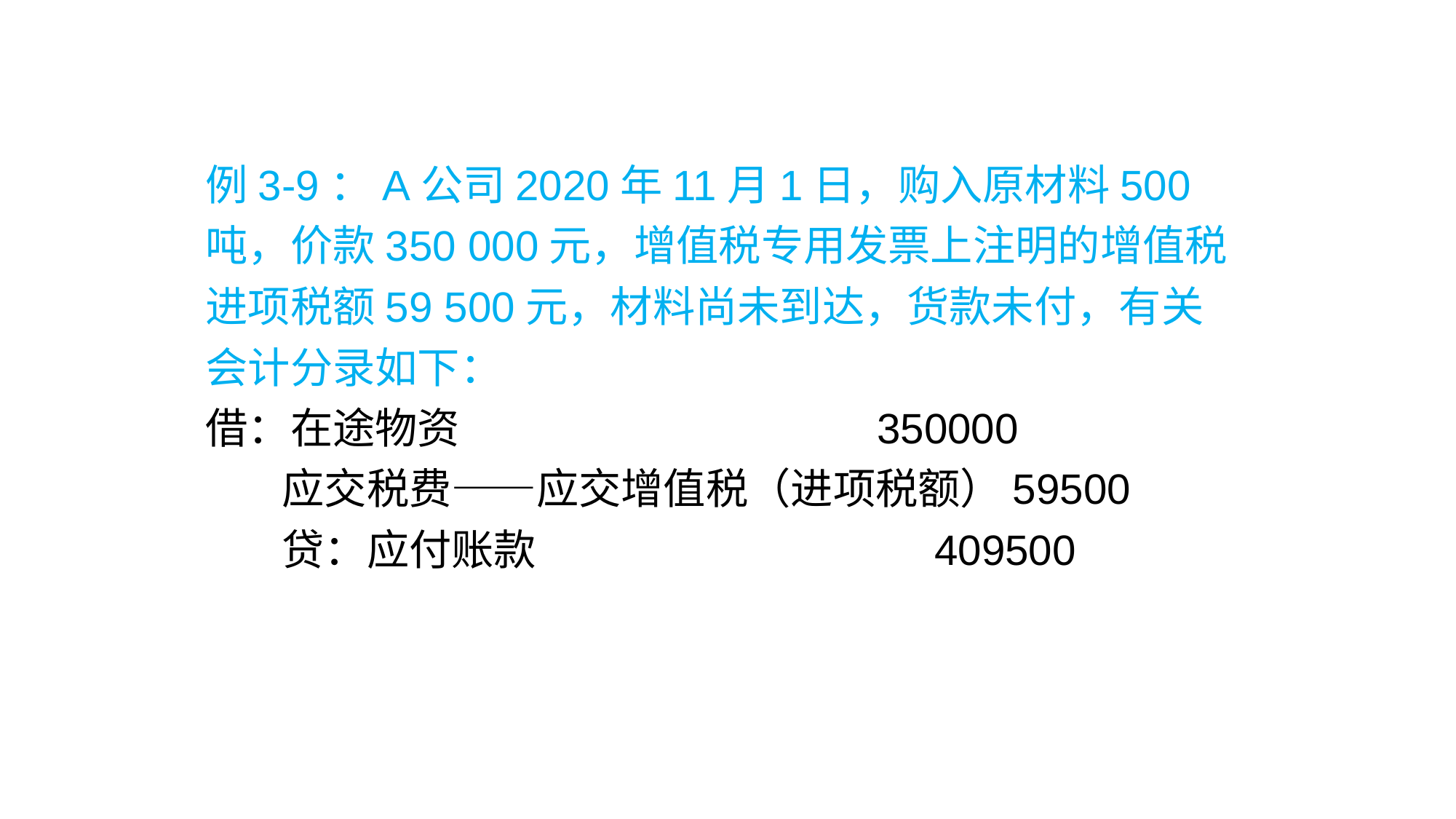

例3-9：A公司2020年11月1日，购入原材料500吨，价款350 000元，增值税专用发票上注明的增值税进项税额59 500元，材料尚未到达，货款未付，有关会计分录如下：
借：在途物资                                           350000
       应交税费——应交增值税（进项税额）59500
       贷：应付账款                                         409500